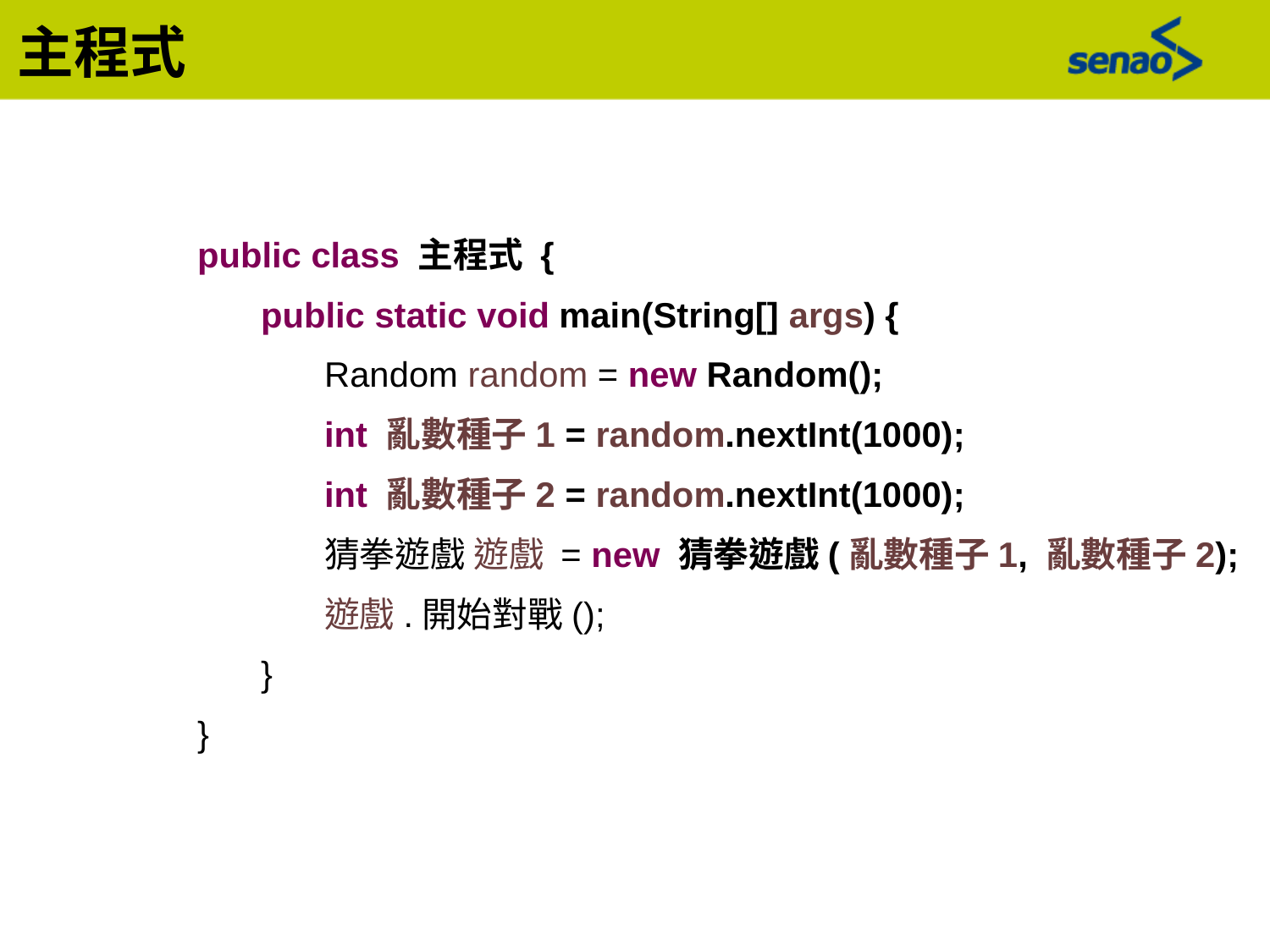

主程式
public class 主程式 {
public static void main(String[] args) {
Random random = new Random();
int 亂數種子1 = random.nextInt(1000);
int 亂數種子2 = random.nextInt(1000);
猜拳遊戲 遊戲 = new 猜拳遊戲(亂數種子1, 亂數種子2);
遊戲.開始對戰();
}
}